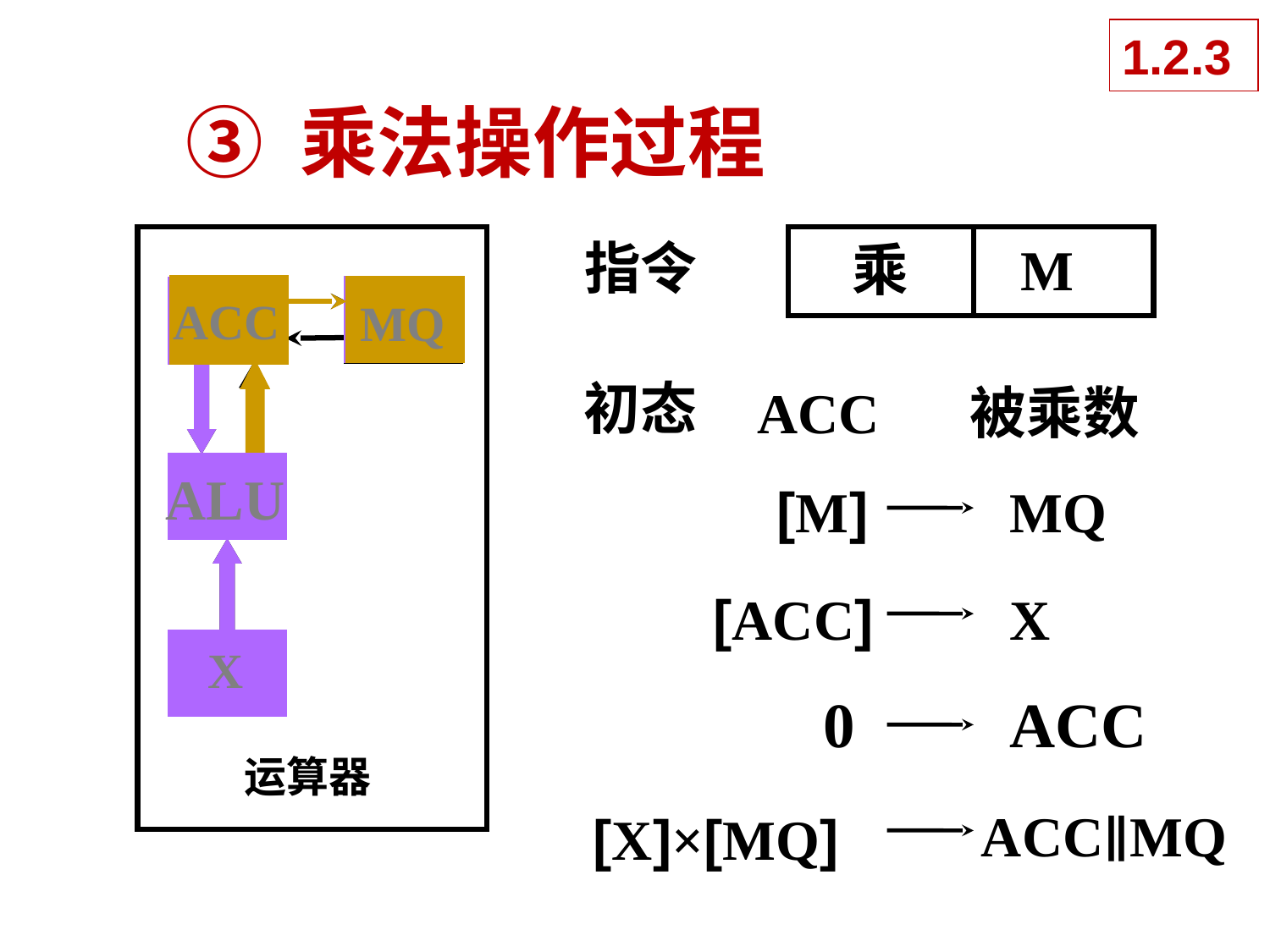

1.2.3
③ 乘法操作过程

指令

乘
M

ACC
MQ

ALU

X
运算器

ACC

MQ

ACC∥MQ

MQ
[M]
MQ

ACC
初态
ACC     被乘数

0
0
ACC

ALU

[X]×[MQ]
[ACC]
X

X